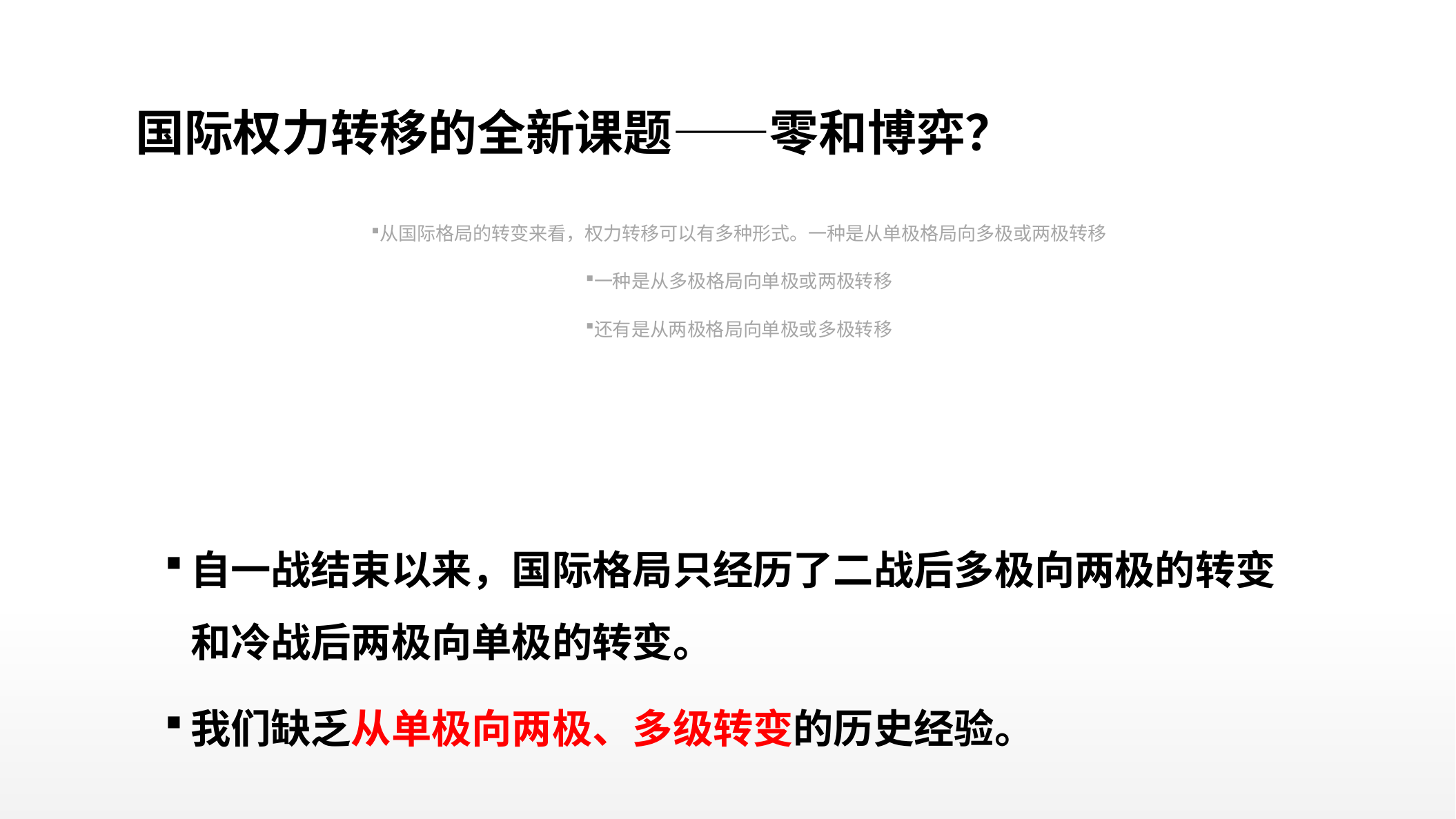

国际权力转移的全新课题——零和博弈？
从国际格局的转变来看，权力转移可以有多种形式。一种是从单极格局向多极或两极转移
一种是从多极格局向单极或两极转移
还有是从两极格局向单极或多极转移
自一战结束以来，国际格局只经历了二战后多极向两极的转变和冷战后两极向单极的转变。
我们缺乏从单极向两极、多级转变的历史经验。